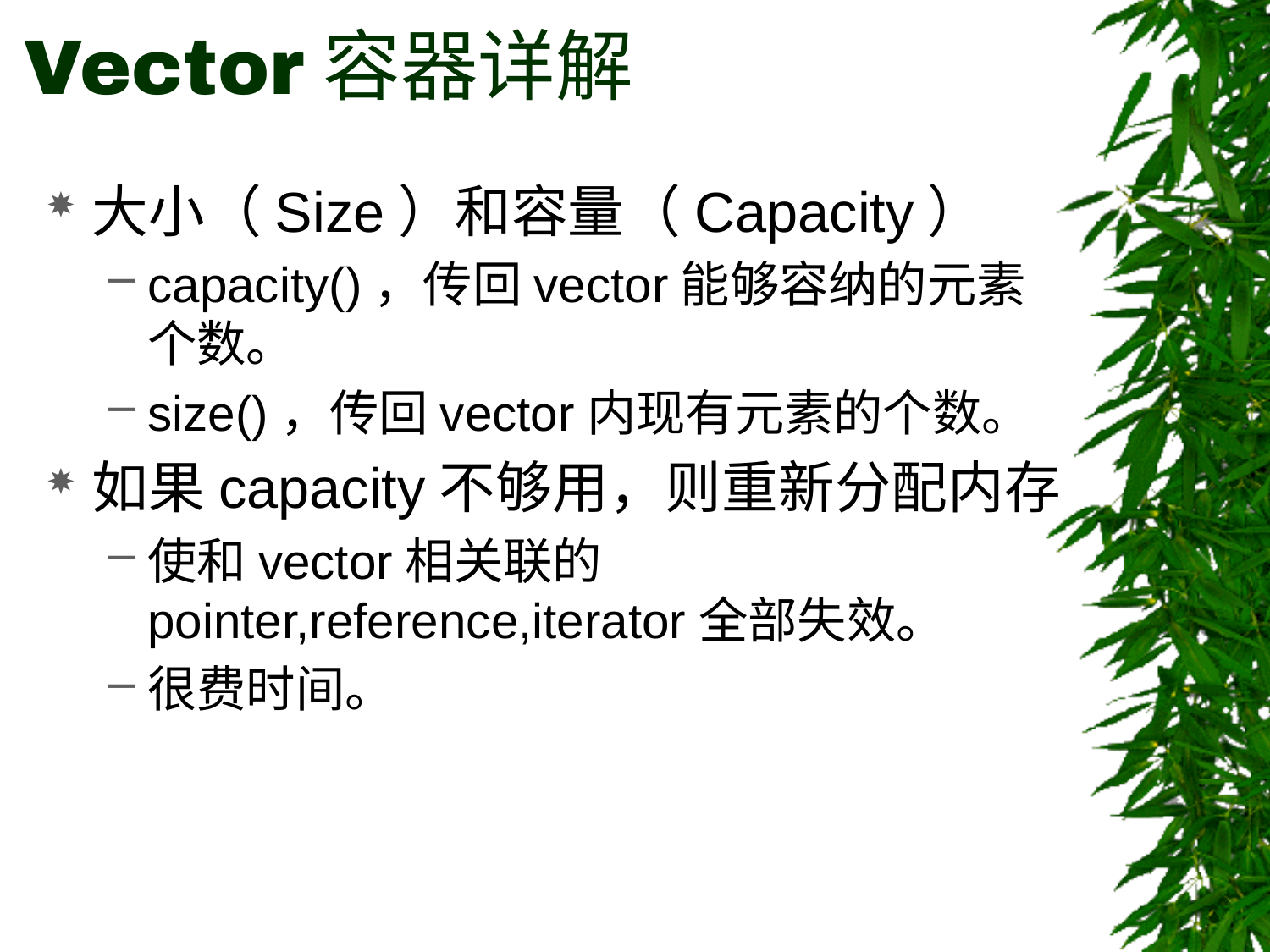

# Vector容器详解
大小（Size）和容量（Capacity）
capacity()，传回vector能够容纳的元素个数。
size()，传回vector内现有元素的个数。
如果capacity不够用，则重新分配内存
使和vector相关联的pointer,reference,iterator全部失效。
很费时间。